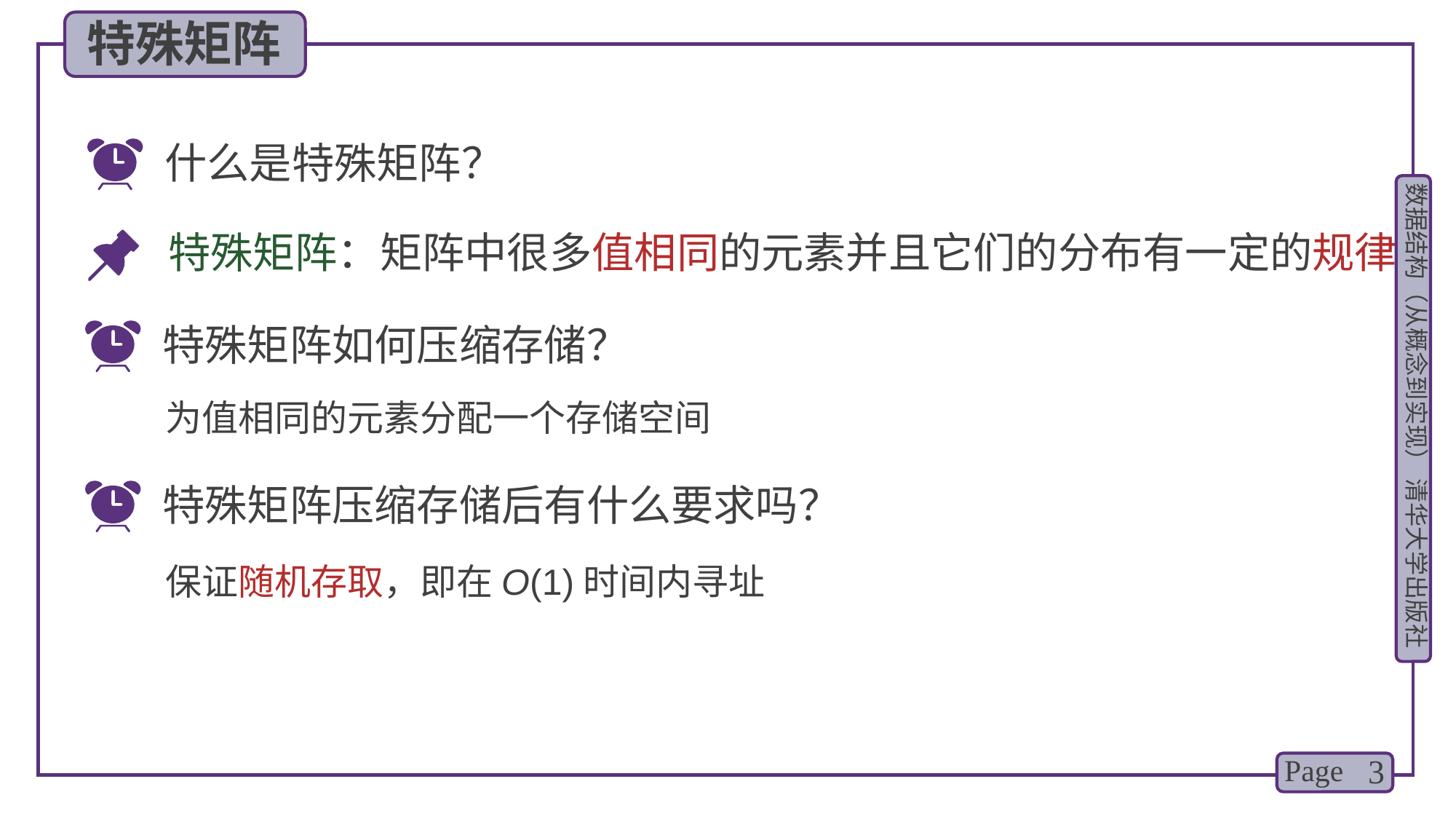

特殊矩阵

什么是特殊矩阵？

 特殊矩阵：矩阵中很多值相同的元素并且它们的分布有一定的规律

特殊矩阵如何压缩存储？

为值相同的元素分配一个存储空间
特殊矩阵压缩存储后有什么要求吗？

保证随机存取，即在O(1)时间内寻址